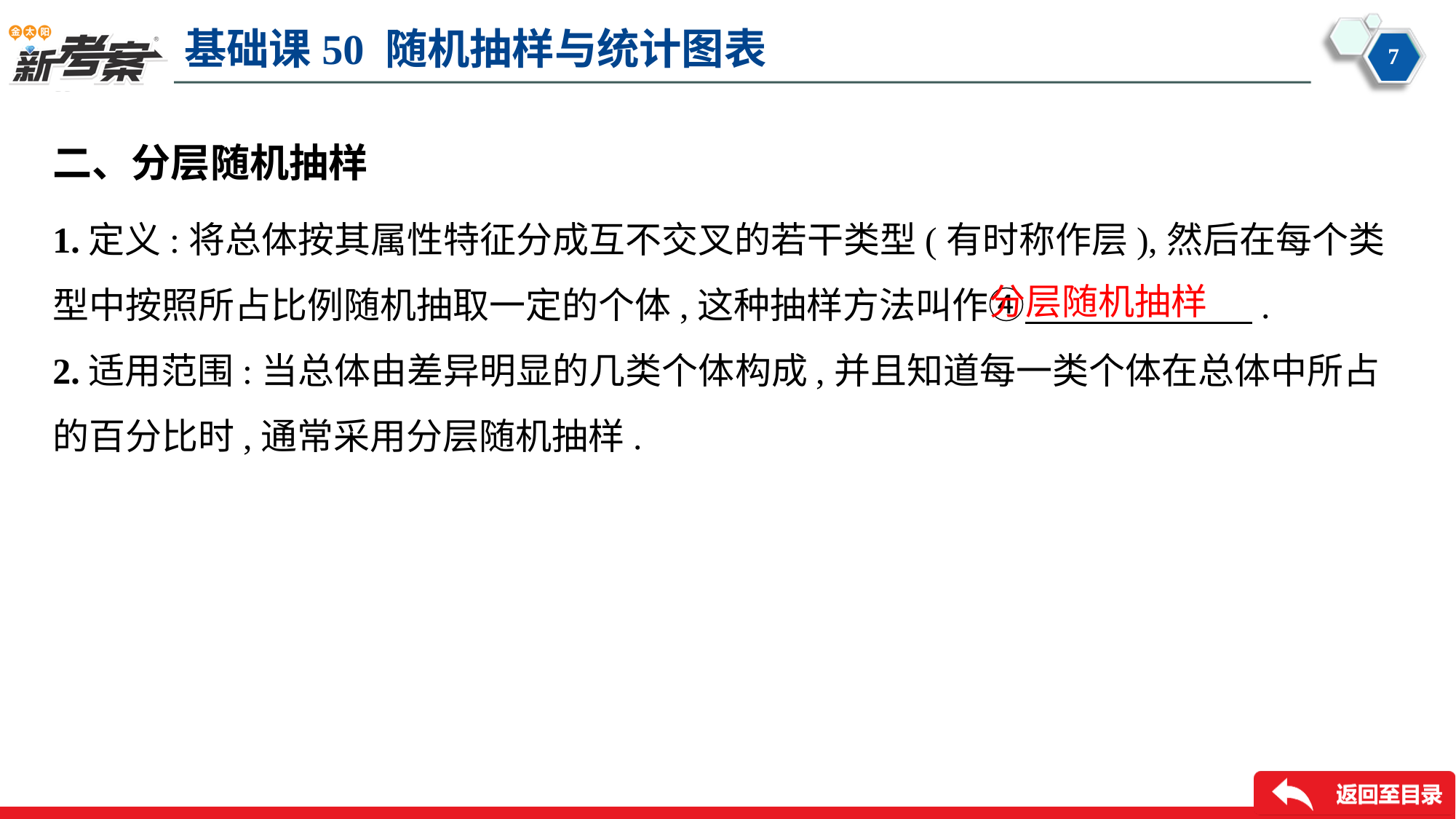

二、分层随机抽样
1.定义:将总体按其属性特征分成互不交叉的若干类型(有时称作层),然后在每个类型中按照所占比例随机抽取一定的个体,这种抽样方法叫作④　　          　　.
2.适用范围:当总体由差异明显的几类个体构成,并且知道每一类个体在总体中所占的百分比时,通常采用分层随机抽样.
分层随机抽样